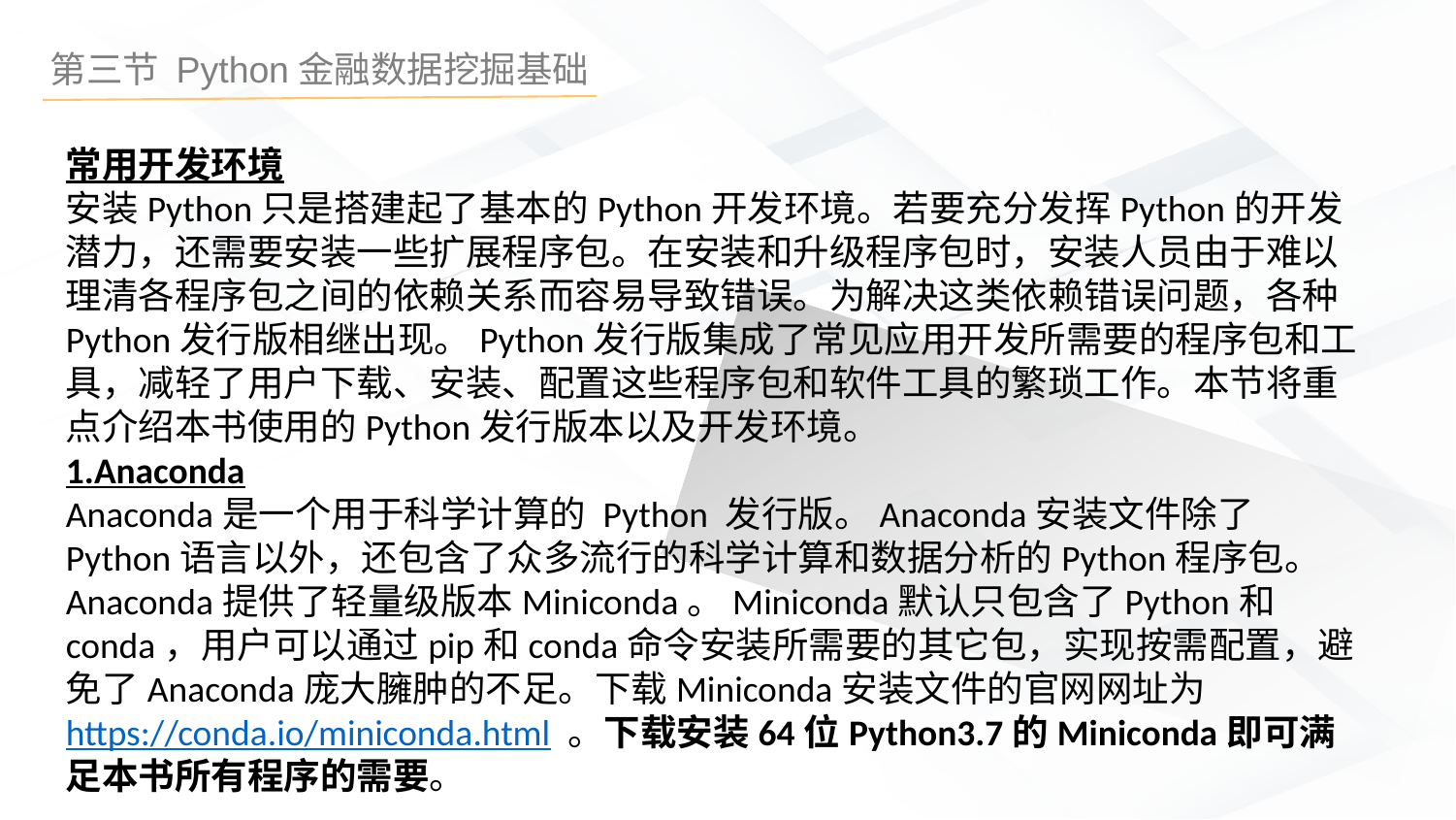

常用开发环境
安装Python只是搭建起了基本的Python开发环境。若要充分发挥Python的开发潜力，还需要安装一些扩展程序包。在安装和升级程序包时，安装人员由于难以理清各程序包之间的依赖关系而容易导致错误。为解决这类依赖错误问题，各种Python发行版相继出现。Python发行版集成了常见应用开发所需要的程序包和工具，减轻了用户下载、安装、配置这些程序包和软件工具的繁琐工作。本节将重点介绍本书使用的Python发行版本以及开发环境。
1.Anaconda
Anaconda是一个用于科学计算的 Python 发行版。Anaconda安装文件除了Python语言以外，还包含了众多流行的科学计算和数据分析的Python程序包。
Anaconda提供了轻量级版本Miniconda。Miniconda默认只包含了Python和conda，用户可以通过pip和conda命令安装所需要的其它包，实现按需配置，避免了Anaconda庞大臃肿的不足。下载Miniconda安装文件的官网网址为https://conda.io/miniconda.html 。下载安装64位Python3.7的Miniconda即可满足本书所有程序的需要。